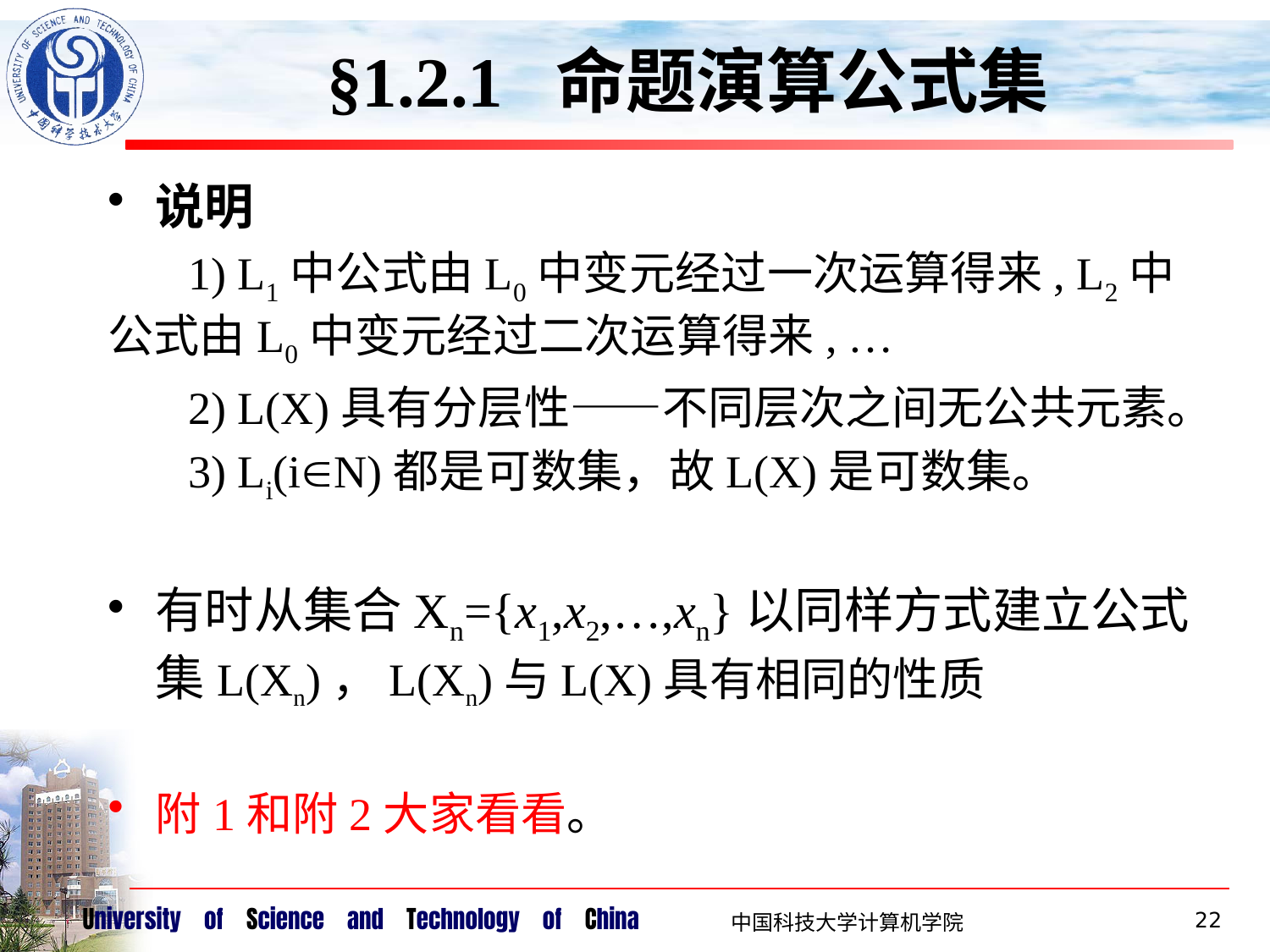

§1.2.1  命题演算公式集
说明
       1) L1中公式由L0中变元经过一次运算得来, L2中公式由L0中变元经过二次运算得来, …
       2) L(X)具有分层性——不同层次之间无公共元素。
       3) Li(i∈N)都是可数集，故L(X)是可数集。

有时从集合Xn={x1,x2,…,xn}以同样方式建立公式集L(Xn)，L(Xn)与L(X)具有相同的性质

附1和附2大家看看。